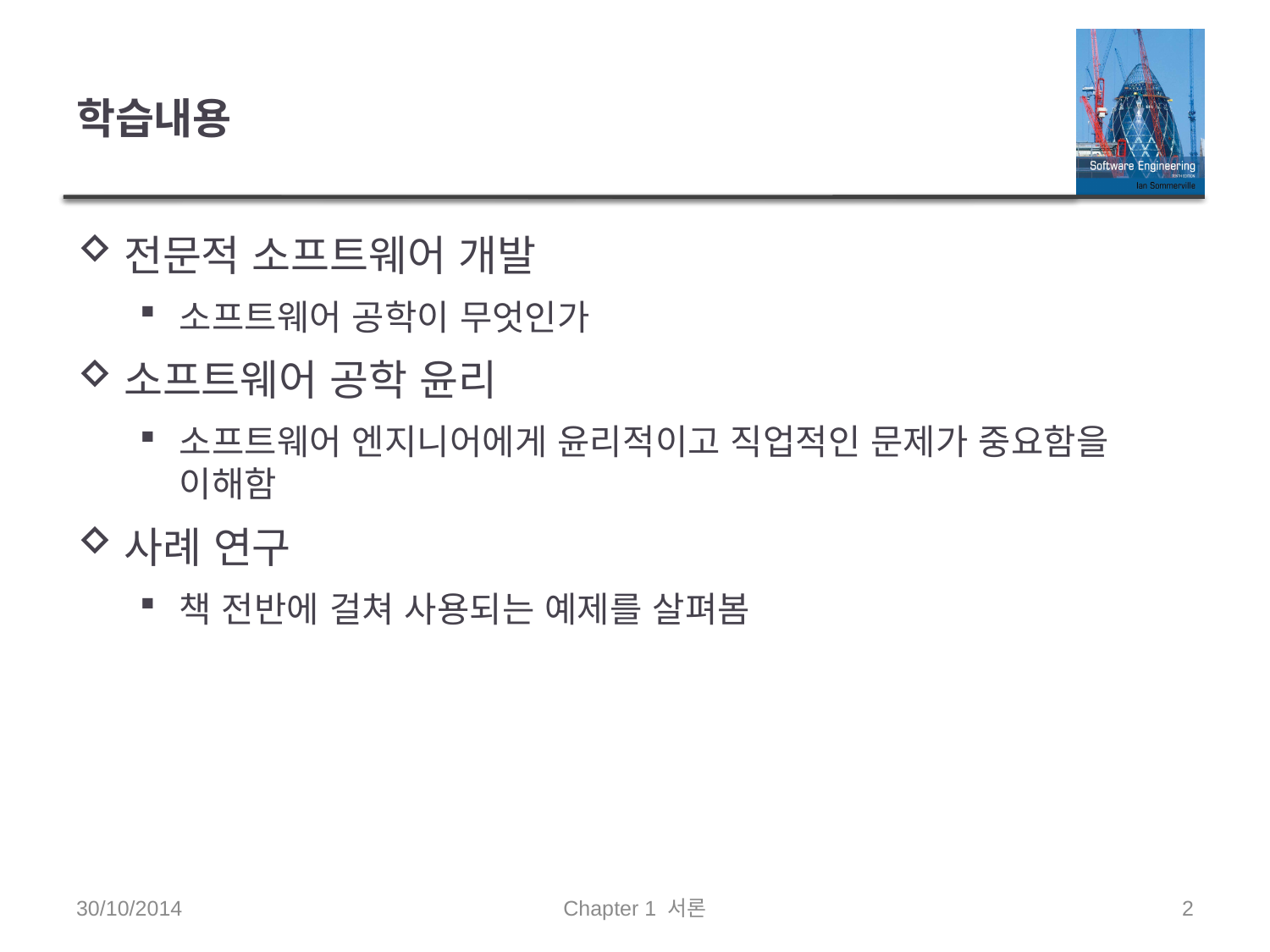

# 학습내용
전문적 소프트웨어 개발
소프트웨어 공학이 무엇인가
소프트웨어 공학 윤리
소프트웨어 엔지니어에게 윤리적이고 직업적인 문제가 중요함을 이해함
사례 연구
책 전반에 걸쳐 사용되는 예제를 살펴봄
30/10/2014
Chapter 1 서론
2